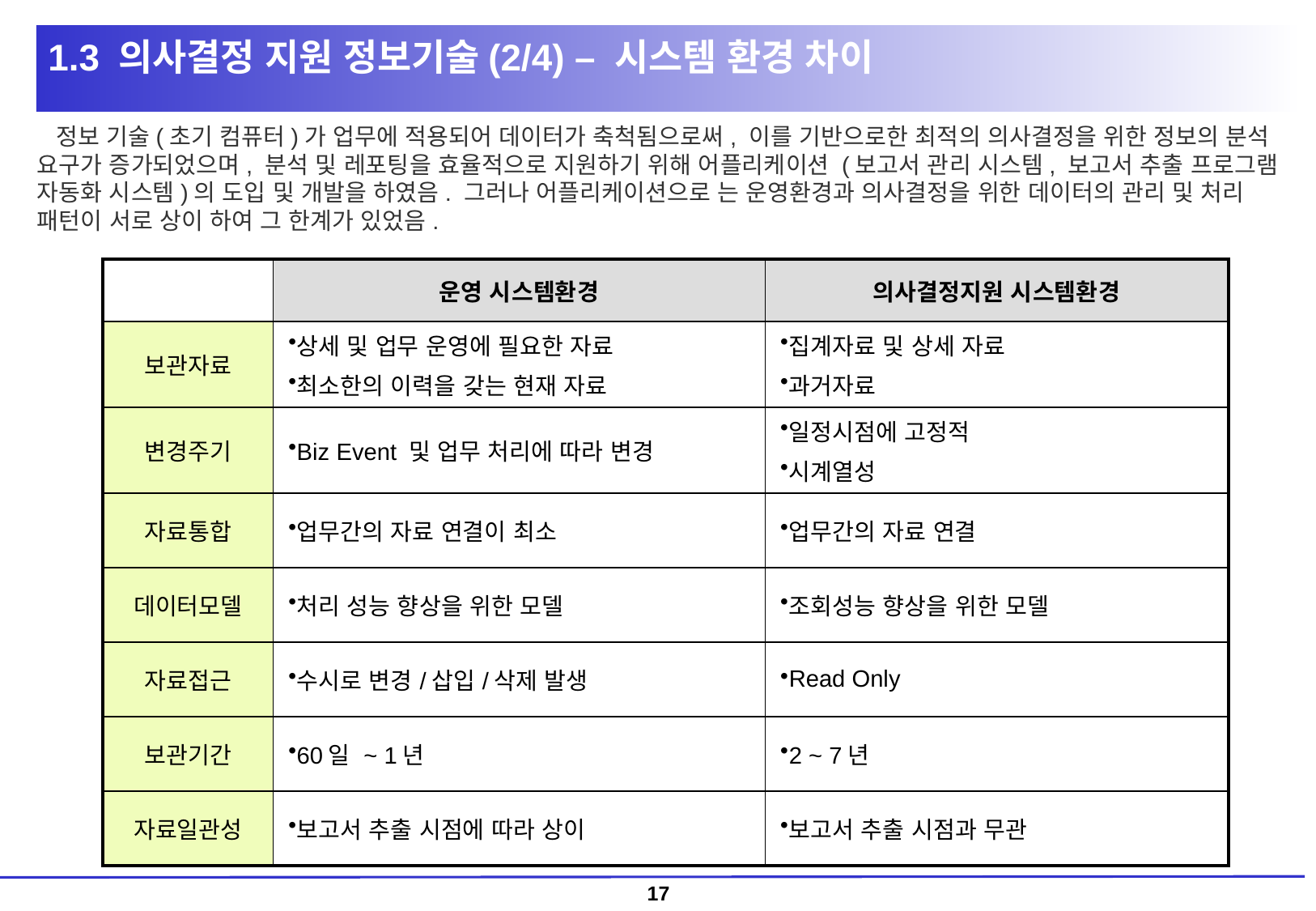

1.3 의사결정 지원 정보기술(2/4) – 시스템 환경 차이
  정보 기술(초기 컴퓨터)가 업무에 적용되어 데이터가 축척됨으로써, 이를 기반으로한 최적의 의사결정을 위한 정보의 분석 요구가 증가되었으며, 분석 및 레포팅을 효율적으로 지원하기 위해 어플리케이션 (보고서 관리 시스템, 보고서 추출 프로그램 자동화 시스템)의 도입 및 개발을 하였음. 그러나 어플리케이션으로 는 운영환경과 의사결정을 위한 데이터의 관리 및 처리 패턴이 서로 상이 하여 그 한계가 있었음.
|  | 운영 시스템환경 | 의사결정지원 시스템환경 |
| --- | --- | --- |
| 보관자료 | 상세 및 업무 운영에 필요한 자료 최소한의 이력을 갖는 현재 자료 | 집계자료 및 상세 자료 과거자료 |
| 변경주기 | Biz Event 및 업무 처리에 따라 변경 | 일정시점에 고정적 시계열성 |
| 자료통합 | 업무간의 자료 연결이 최소 | 업무간의 자료 연결 |
| 데이터모델 | 처리 성능 향상을 위한 모델 | 조회성능 향상을 위한 모델 |
| 자료접근 | 수시로 변경/삽입/삭제 발생 | Read Only |
| 보관기간 | 60일 ~ 1년 | 2 ~ 7년 |
| 자료일관성 | 보고서 추출 시점에 따라 상이 | 보고서 추출 시점과 무관 |